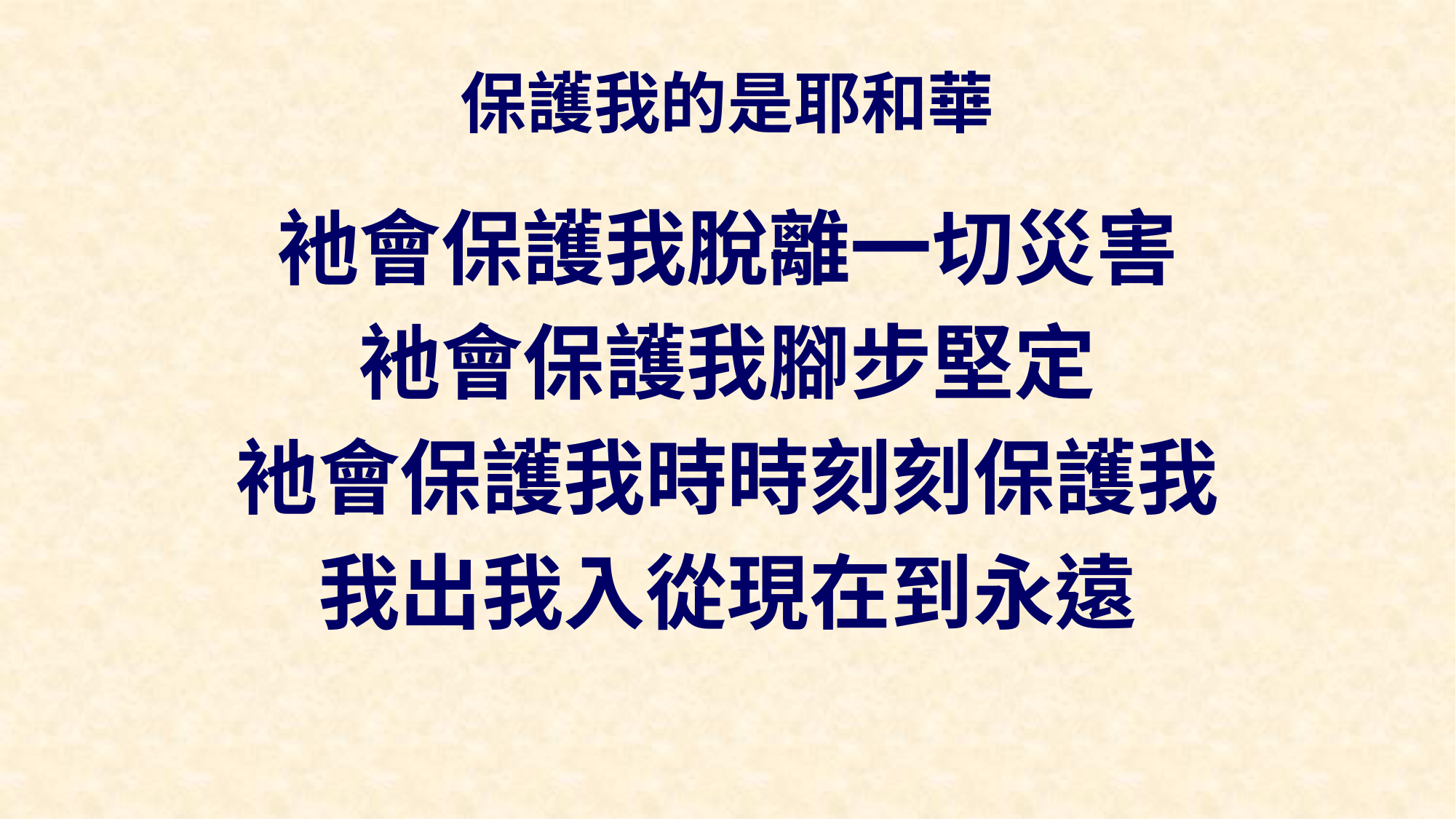

# 保護我的是耶和華
衪會保護我脫離一切災害
衪會保護我腳步堅定
衪會保護我時時刻刻保護我
我出我入從現在到永遠